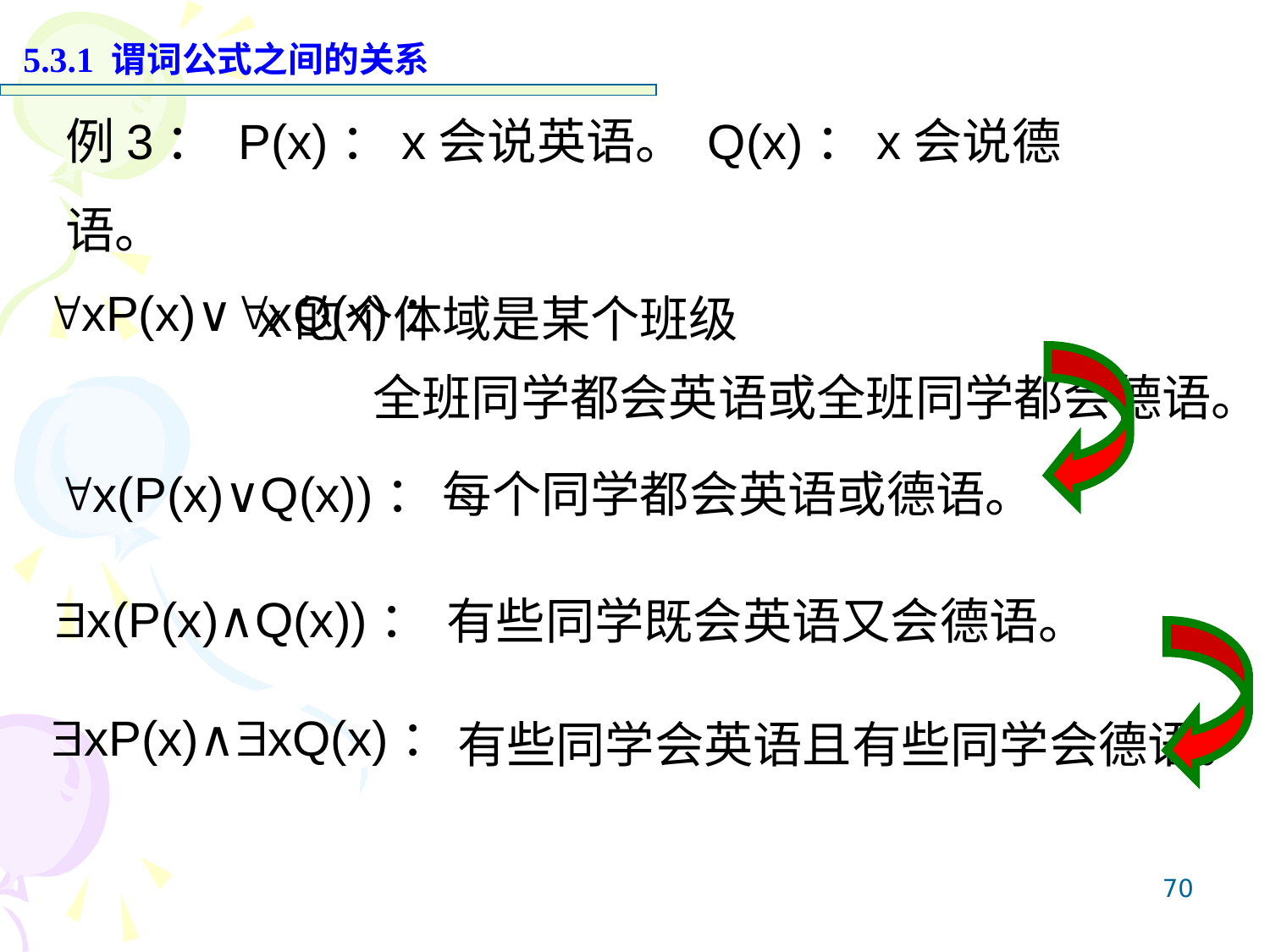

5.3.1 谓词公式之间的关系
例3： P(x)：x会说英语。 Q(x)：x会说德语。
              x的个体域是某个班级

∀xP(x)∨∀xQ(x)：
全班同学都会英语或全班同学都会德语。

∀x(P(x)∨Q(x))：
每个同学都会英语或德语。
∃x(P(x)∧Q(x))：
有些同学既会英语又会德语。

∃xP(x)∧∃xQ(x)：
有些同学会英语且有些同学会德语。
70